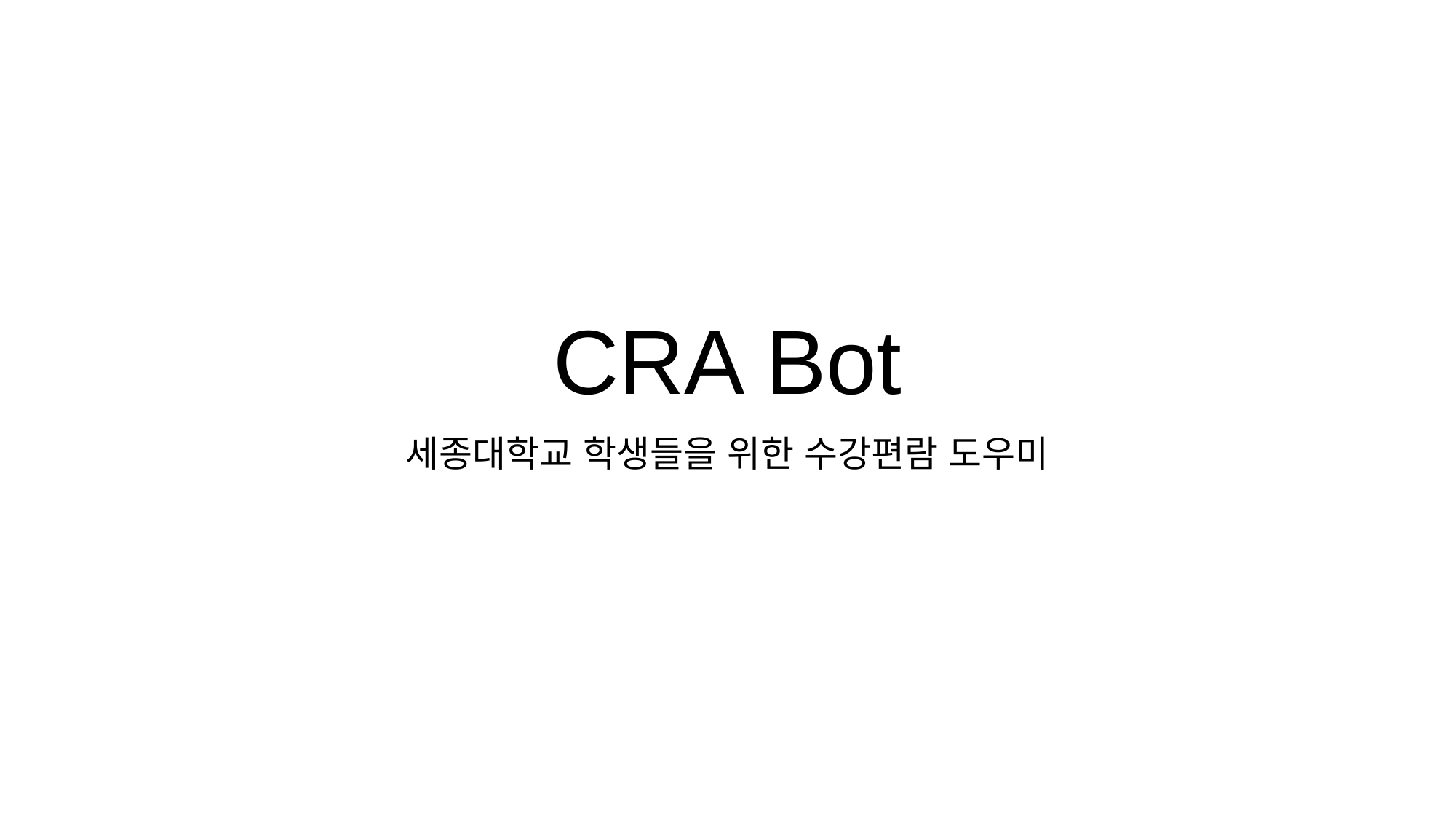

# CRA Bot
세종대학교 학생들을 위한 수강편람 도우미